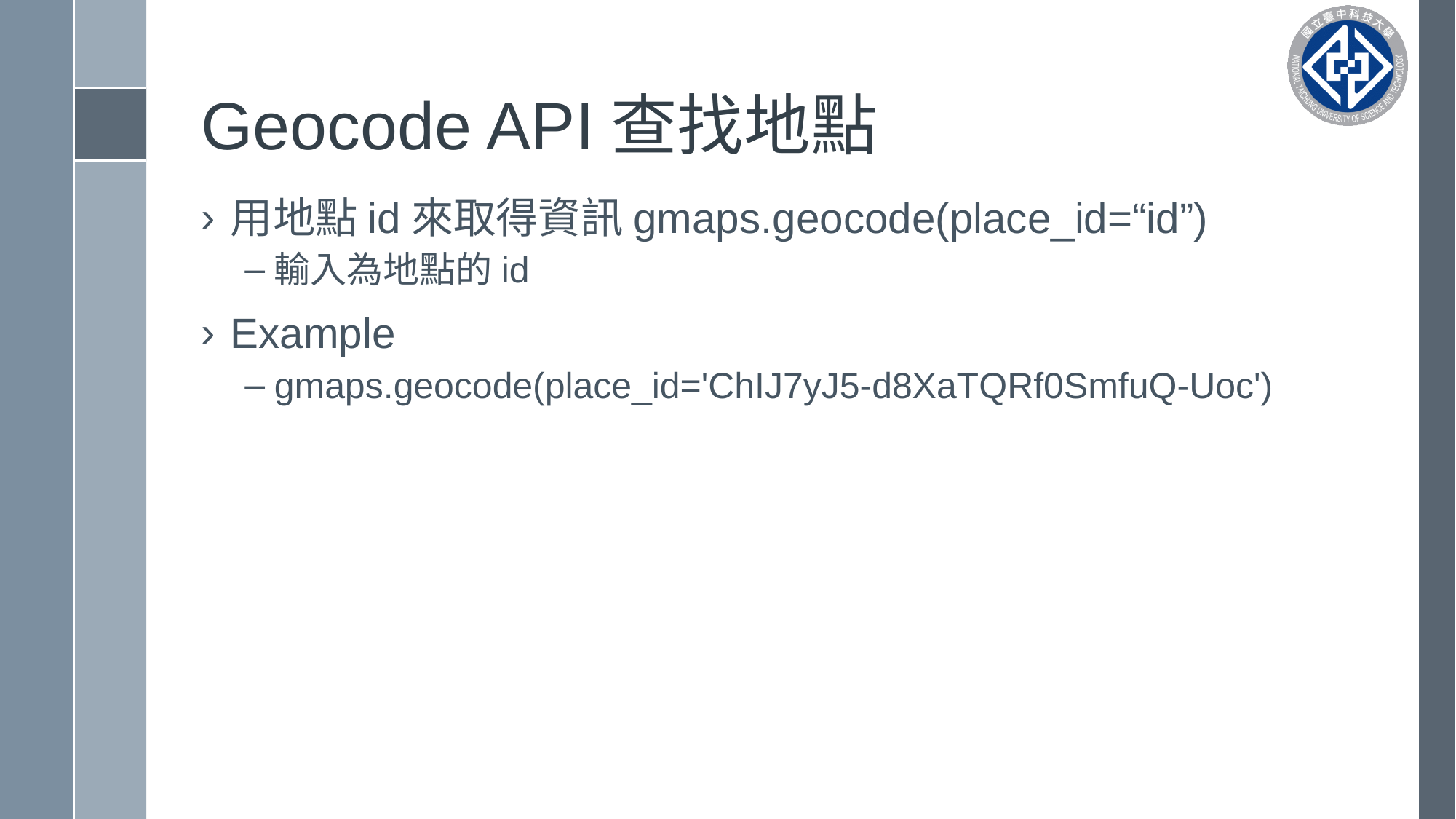

# Geocode API查找地點
用地點id來取得資訊gmaps.geocode(place_id=“id”)
輸入為地點的id
Example
gmaps.geocode(place_id='ChIJ7yJ5-d8XaTQRf0SmfuQ-Uoc')